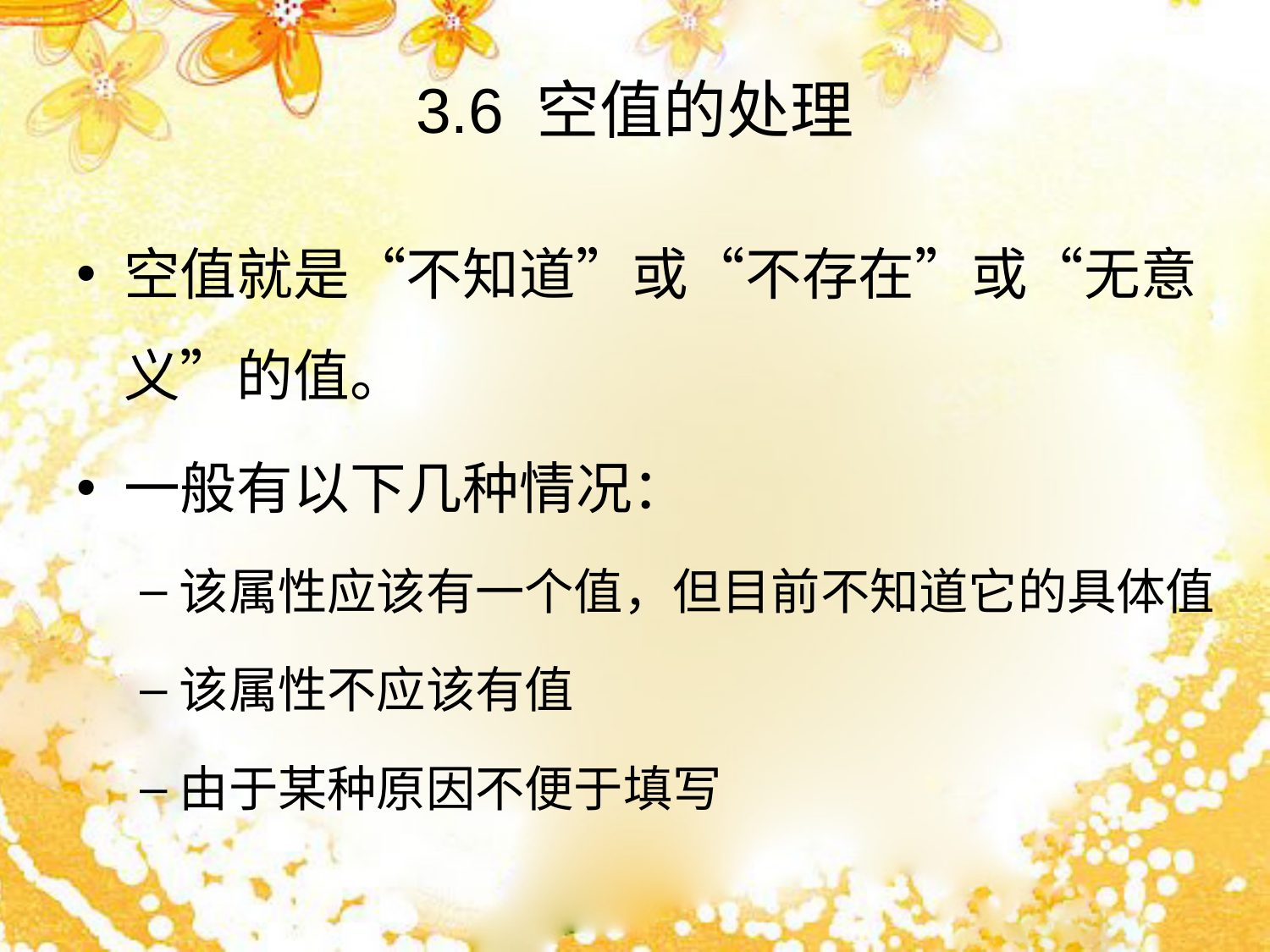

# 3.6 空值的处理
空值就是“不知道”或“不存在”或“无意义”的值。
一般有以下几种情况：
该属性应该有一个值，但目前不知道它的具体值
该属性不应该有值
由于某种原因不便于填写